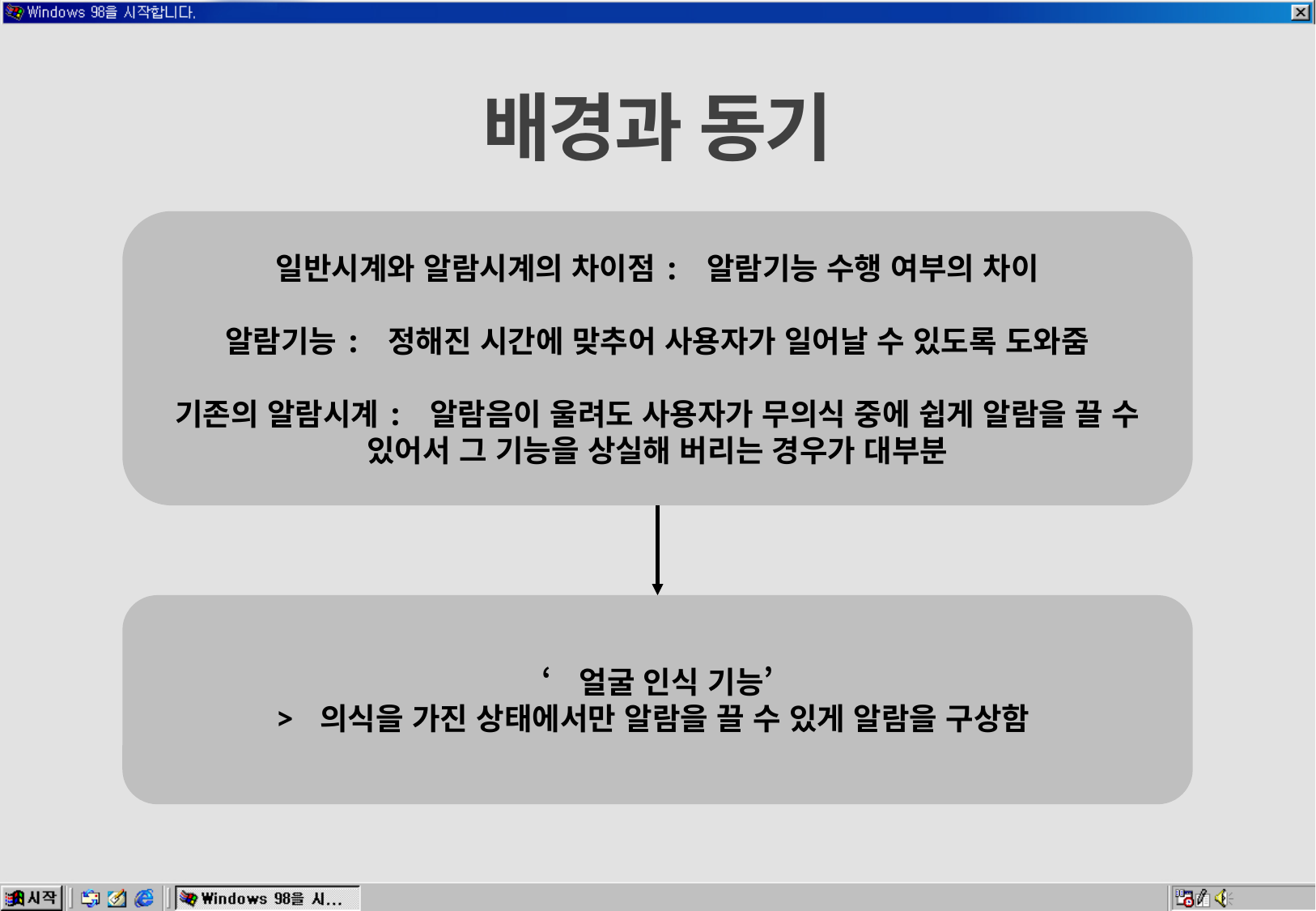

배경과 동기
일반시계와 알람시계의 차이점: 알람기능 수행 여부의 차이

알람기능: 정해진 시간에 맞추어 사용자가 일어날 수 있도록 도와줌

기존의 알람시계: 알람음이 울려도 사용자가 무의식 중에 쉽게 알람을 끌 수 있어서 그 기능을 상실해 버리는 경우가 대부분

‘얼굴 인식 기능’
> 의식을 가진 상태에서만 알람을 끌 수 있게 알람을 구상함